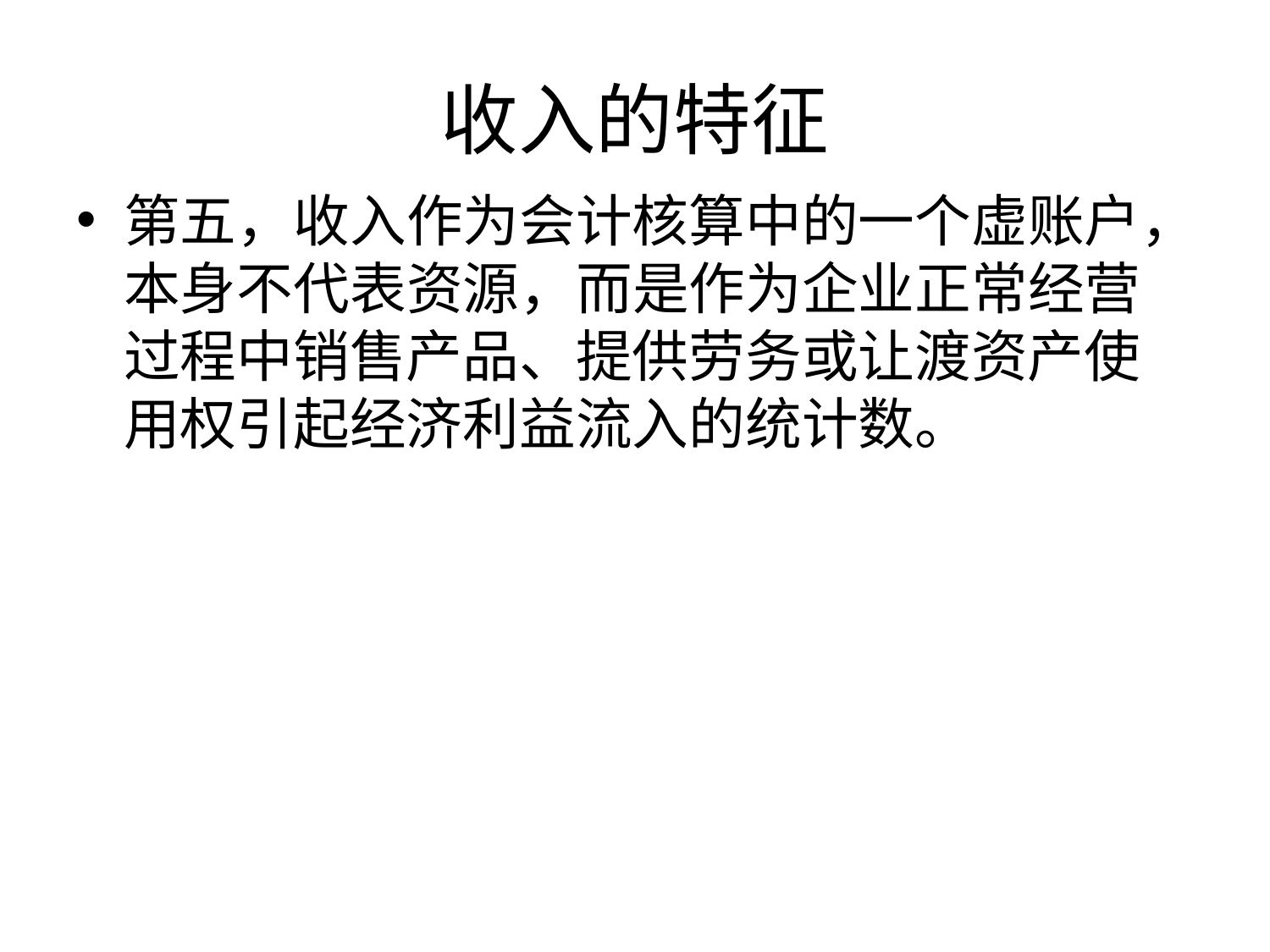

# 收入的特征
第五，收入作为会计核算中的一个虚账户，本身不代表资源，而是作为企业正常经营过程中销售产品、提供劳务或让渡资产使用权引起经济利益流入的统计数。